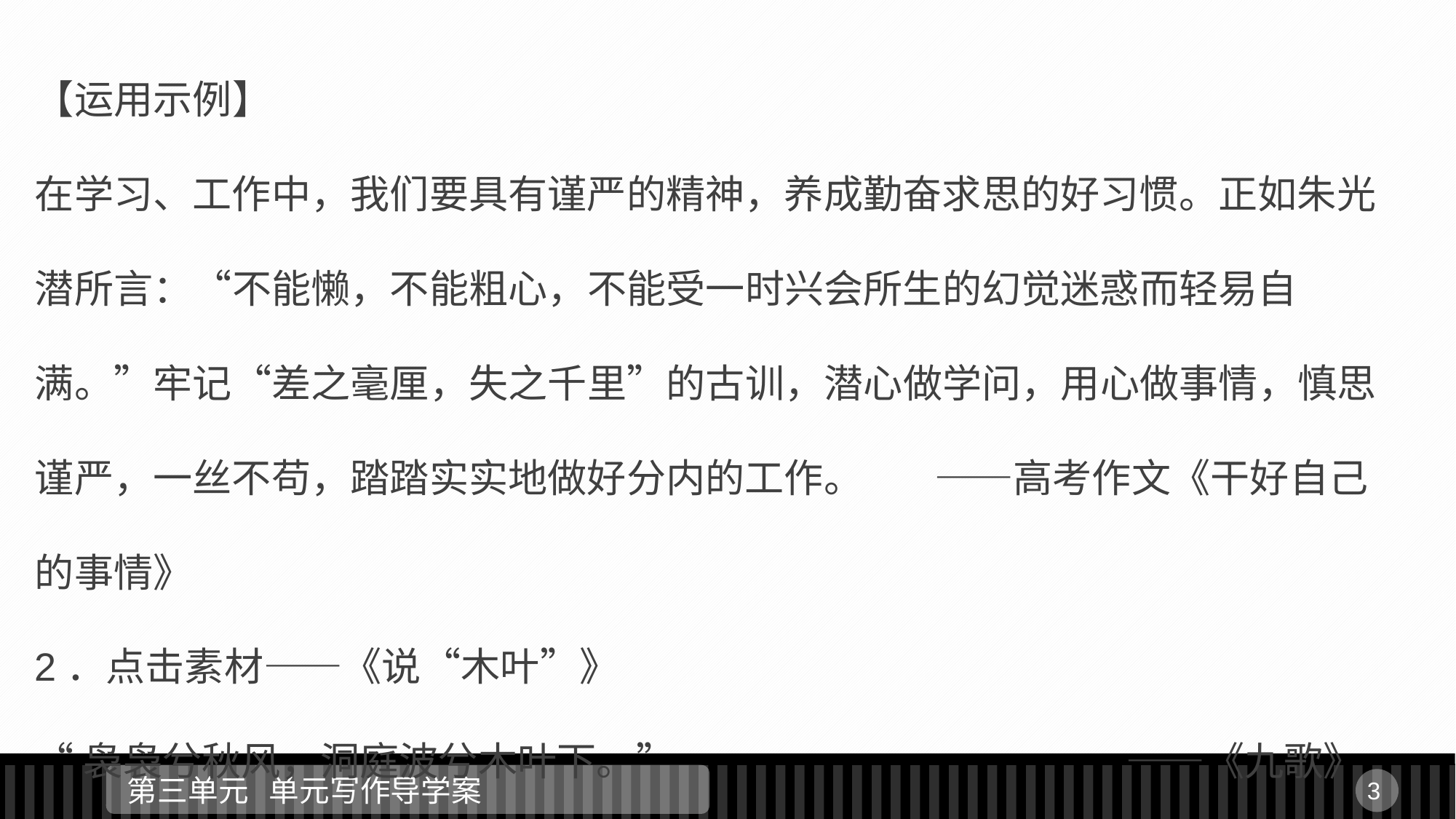

【运用示例】
在学习、工作中，我们要具有谨严的精神，养成勤奋求思的好习惯。正如朱光潜所言：“不能懒，不能粗心，不能受一时兴会所生的幻觉迷惑而轻易自满。”牢记“差之毫厘，失之千里”的古训，潜心做学问，用心做事情，慎思谨严，一丝不苟，踏踏实实地做好分内的工作。        ——高考作文《干好自己的事情》
2．点击素材——《说“木叶”》
“袅袅兮秋风，洞庭波兮木叶下。”					——《九歌》